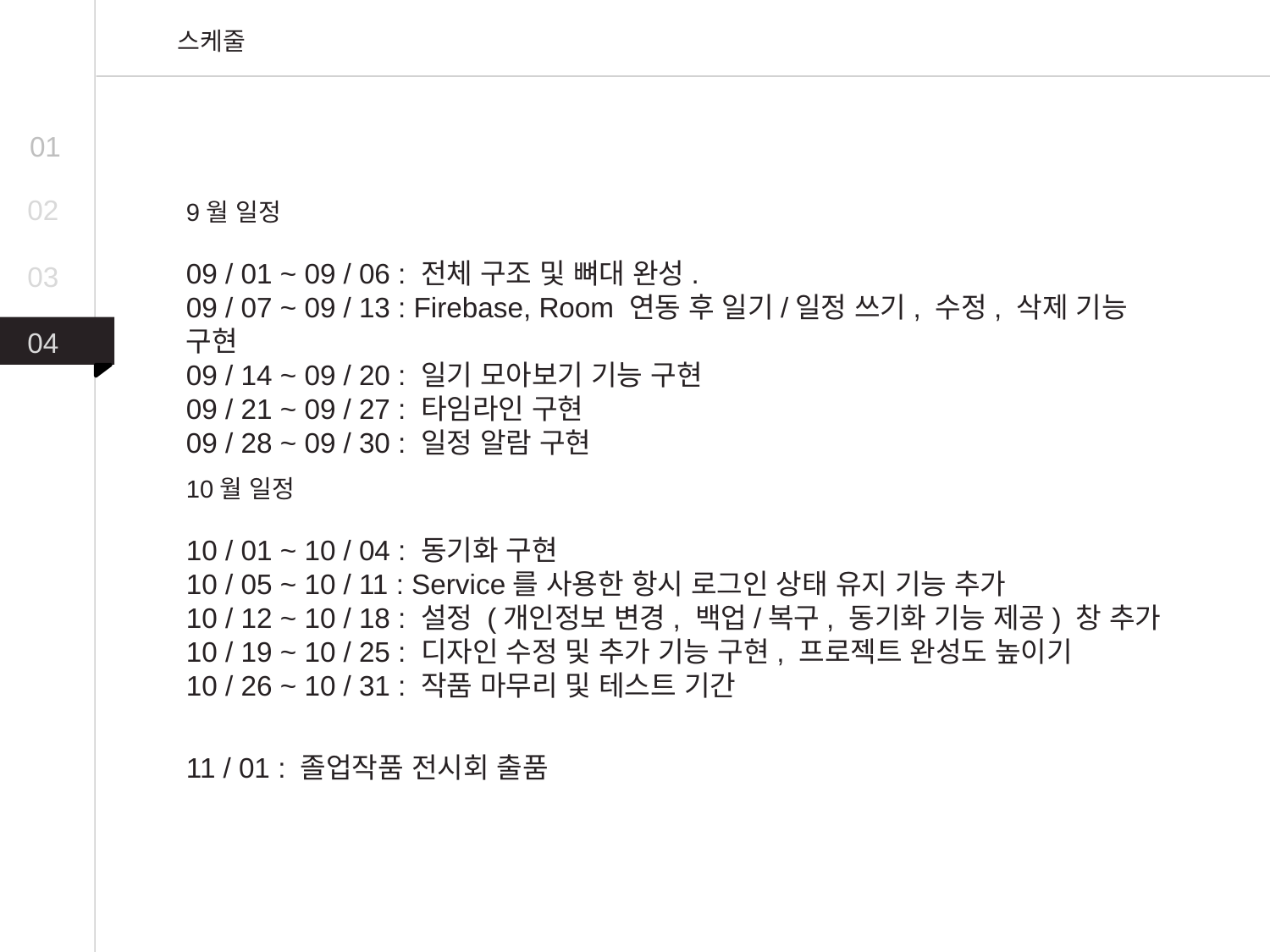

스케줄
01
02
9월 일정

09 / 01 ~ 09 / 06 : 전체 구조 및 뼈대 완성.
09 / 07 ~ 09 / 13 : Firebase, Room 연동 후 일기/일정 쓰기, 수정, 삭제 기능 구현
09 / 14 ~ 09 / 20 : 일기 모아보기 기능 구현
09 / 21 ~ 09 / 27 : 타임라인 구현
09 / 28 ~ 09 / 30 : 일정 알람 구현
03

04

10월 일정

10 / 01 ~ 10 / 04 : 동기화 구현
10 / 05 ~ 10 / 11 : Service를 사용한 항시 로그인 상태 유지 기능 추가
10 / 12 ~ 10 / 18 : 설정 (개인정보 변경, 백업/복구, 동기화 기능 제공) 창 추가
10 / 19 ~ 10 / 25 : 디자인 수정 및 추가 기능 구현, 프로젝트 완성도 높이기
10 / 26 ~ 10 / 31 : 작품 마무리 및 테스트 기간
11 / 01 : 졸업작품 전시회 출품